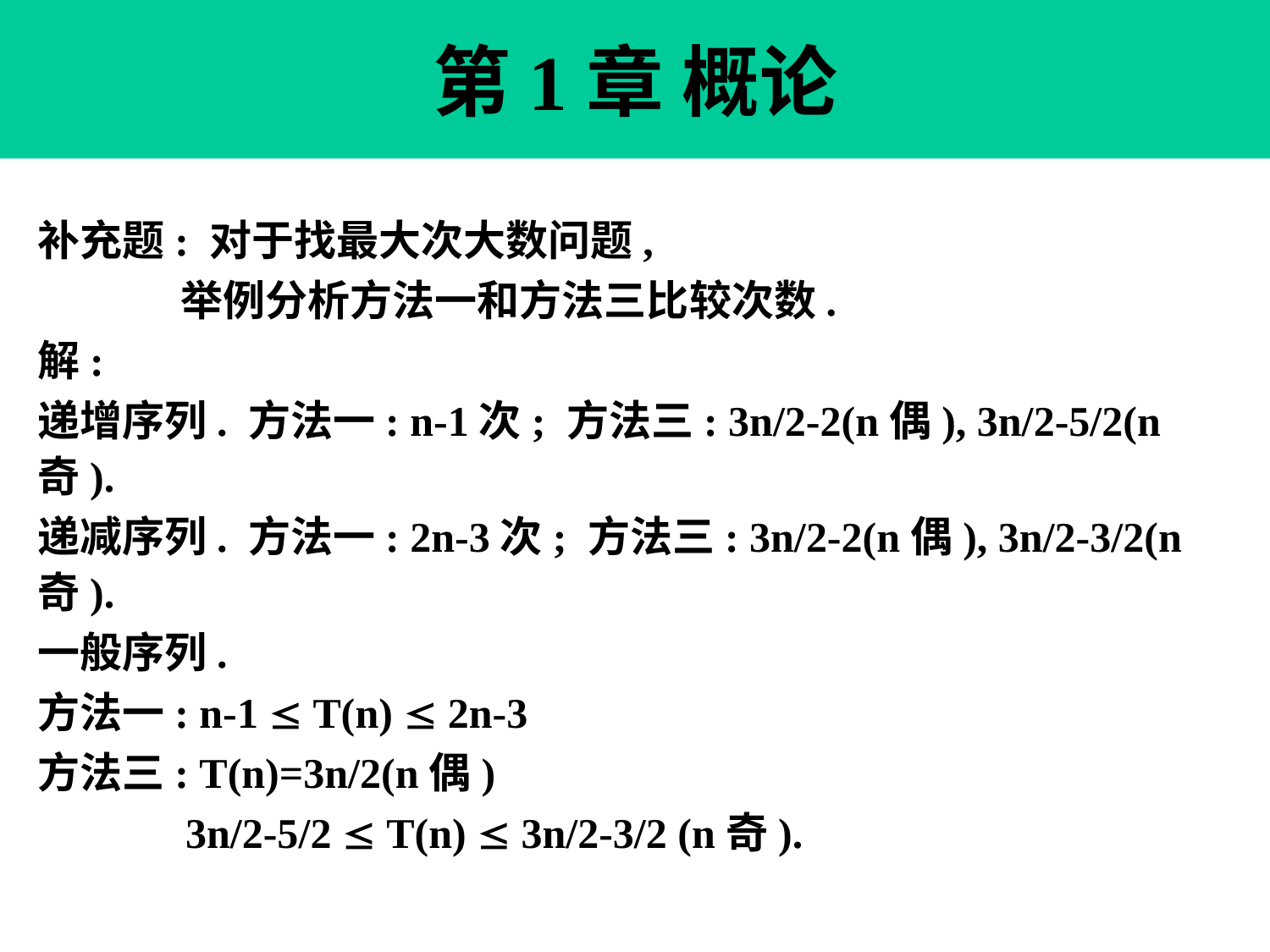

第1章 概论
补充题: 对于找最大次大数问题,
              举例分析方法一和方法三比较次数.
解:
递增序列. 方法一: n-1次; 方法三: 3n/2-2(n偶), 3n/2-5/2(n奇).
递减序列. 方法一: 2n-3次; 方法三: 3n/2-2(n偶), 3n/2-3/2(n奇).
一般序列.
方法一: n-1 ≤ T(n) ≤ 2n-3
方法三: T(n)=3n/2(n偶)
              3n/2-5/2 ≤ T(n) ≤ 3n/2-3/2 (n奇).